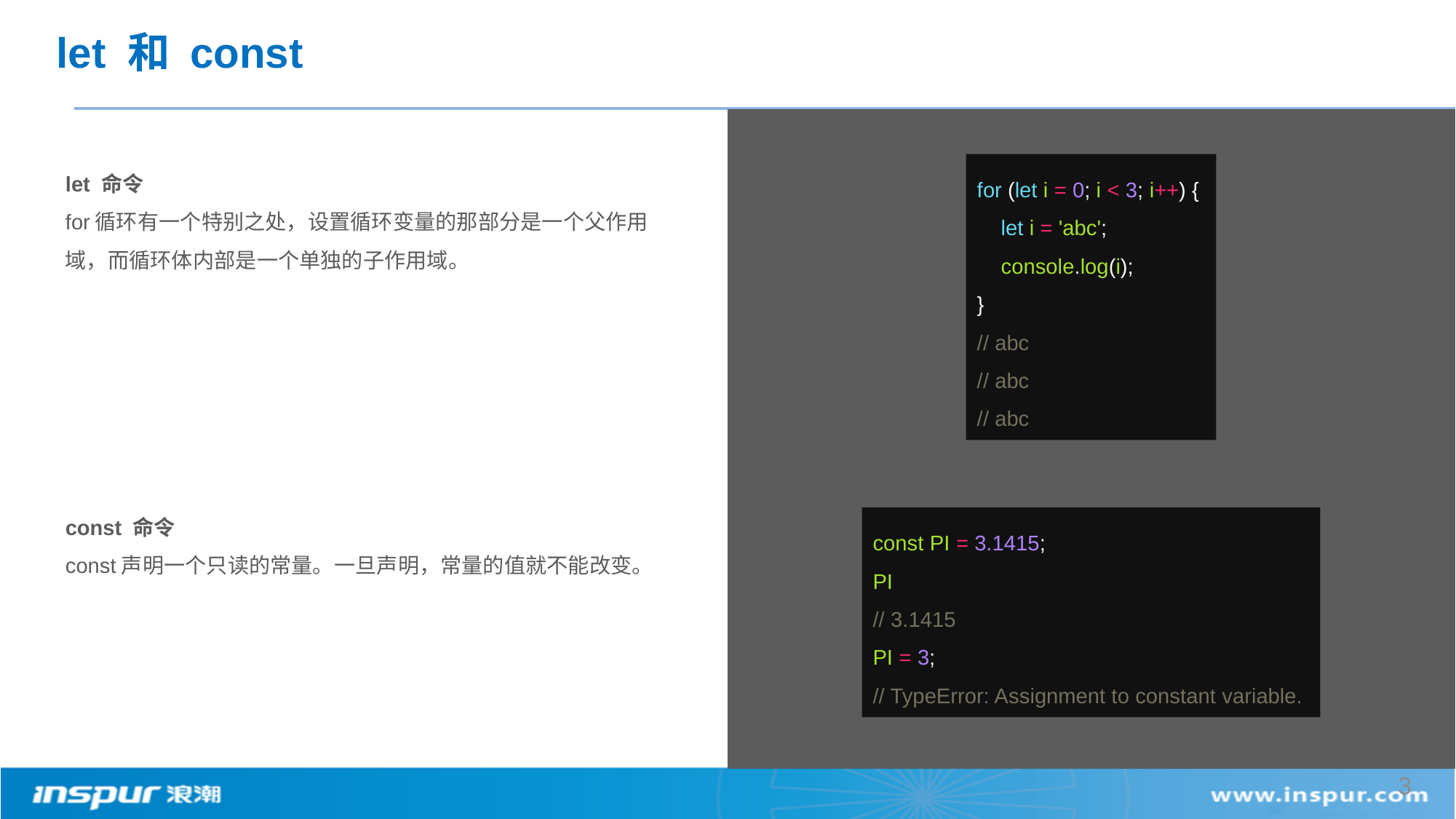

# let 和 const

let 命令
for循环有一个特别之处，设置循环变量的那部分是一个父作用域，而循环体内部是一个单独的子作用域。

const 命令
const声明一个只读的常量。一旦声明，常量的值就不能改变。
for (let i = 0; i < 3; i++) {
    let i = 'abc';
    console.log(i);
}
// abc
// abc
// abc
const PI = 3.1415;
PI
// 3.1415
PI = 3;
// TypeError: Assignment to constant variable.
3